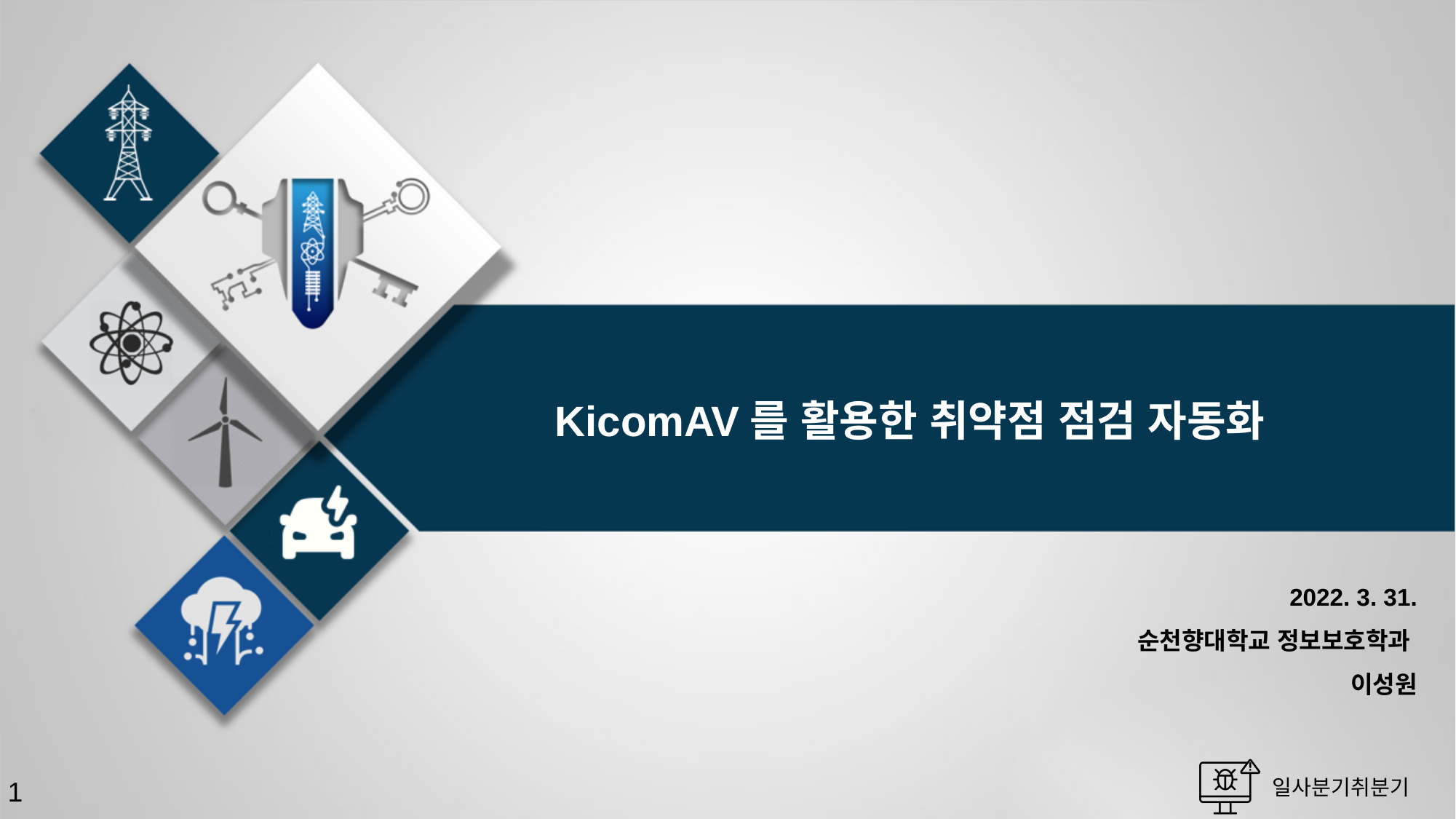

# KicomAV를 활용한 취약점 점검 자동화

2022. 3. 31.
순천향대학교 정보보호학과
이성원